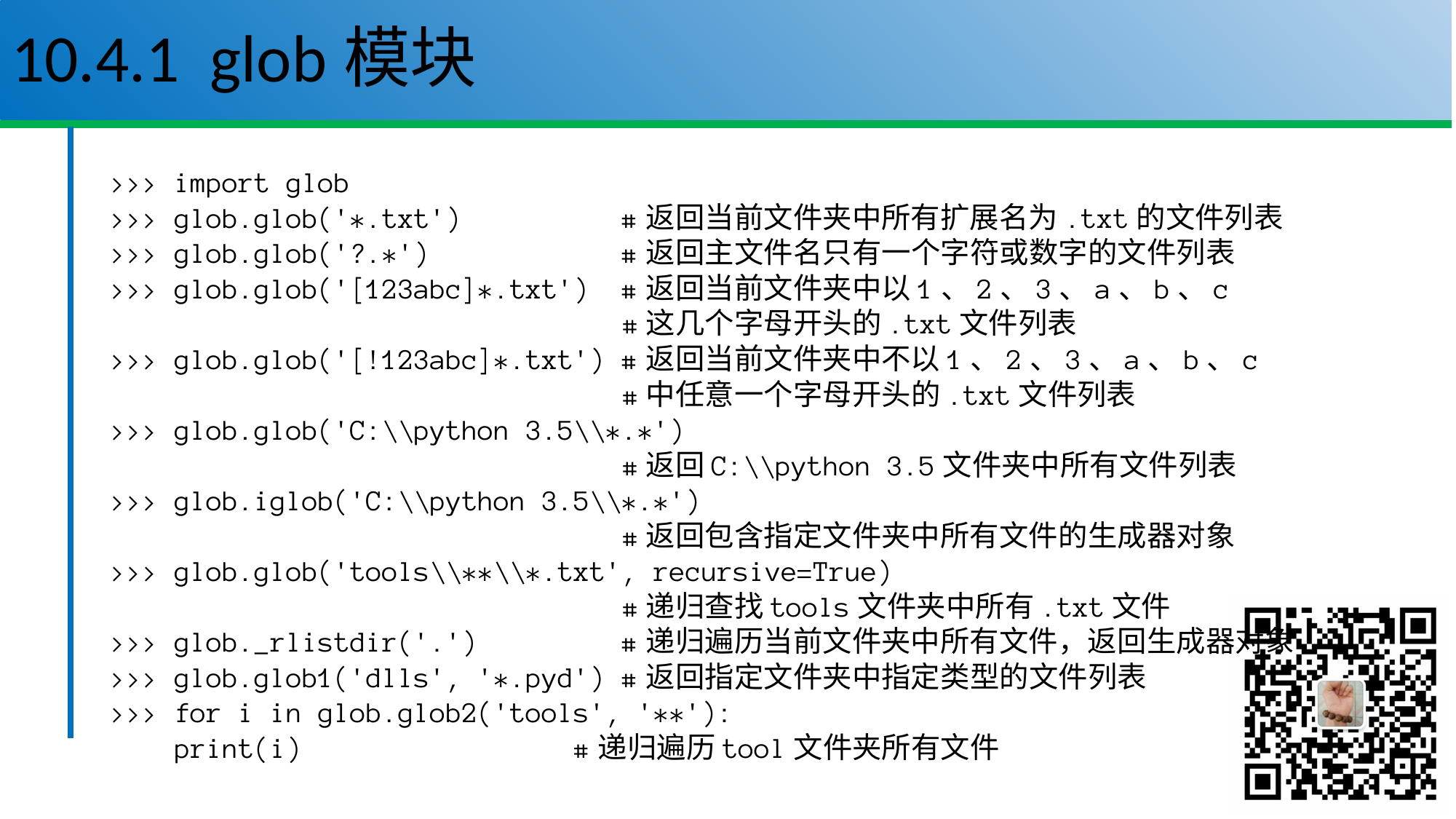

# 10.4.1  glob模块
>>> import glob
>>> glob.glob('*.txt')          #返回当前文件夹中所有扩展名为.txt的文件列表
>>> glob.glob('?.*')            #返回主文件名只有一个字符或数字的文件列表
>>> glob.glob('[123abc]*.txt')  #返回当前文件夹中以1、2、3、a、b、c
                                #这几个字母开头的.txt文件列表
>>> glob.glob('[!123abc]*.txt') #返回当前文件夹中不以1、2、3、a、b、c
                                #中任意一个字母开头的.txt文件列表
>>> glob.glob('C:\\python 3.5\\*.*')
                                #返回C:\\python 3.5文件夹中所有文件列表
>>> glob.iglob('C:\\python 3.5\\*.*')
                                #返回包含指定文件夹中所有文件的生成器对象
>>> glob.glob('tools\\**\\*.txt', recursive=True)
                                #递归查找tools文件夹中所有.txt文件
>>> glob._rlistdir('.')         #递归遍历当前文件夹中所有文件，返回生成器对象
>>> glob.glob1('dlls', '*.pyd') #返回指定文件夹中指定类型的文件列表
>>> for i in glob.glob2('tools', '**'):
    print(i)                 #递归遍历tool文件夹所有文件
15